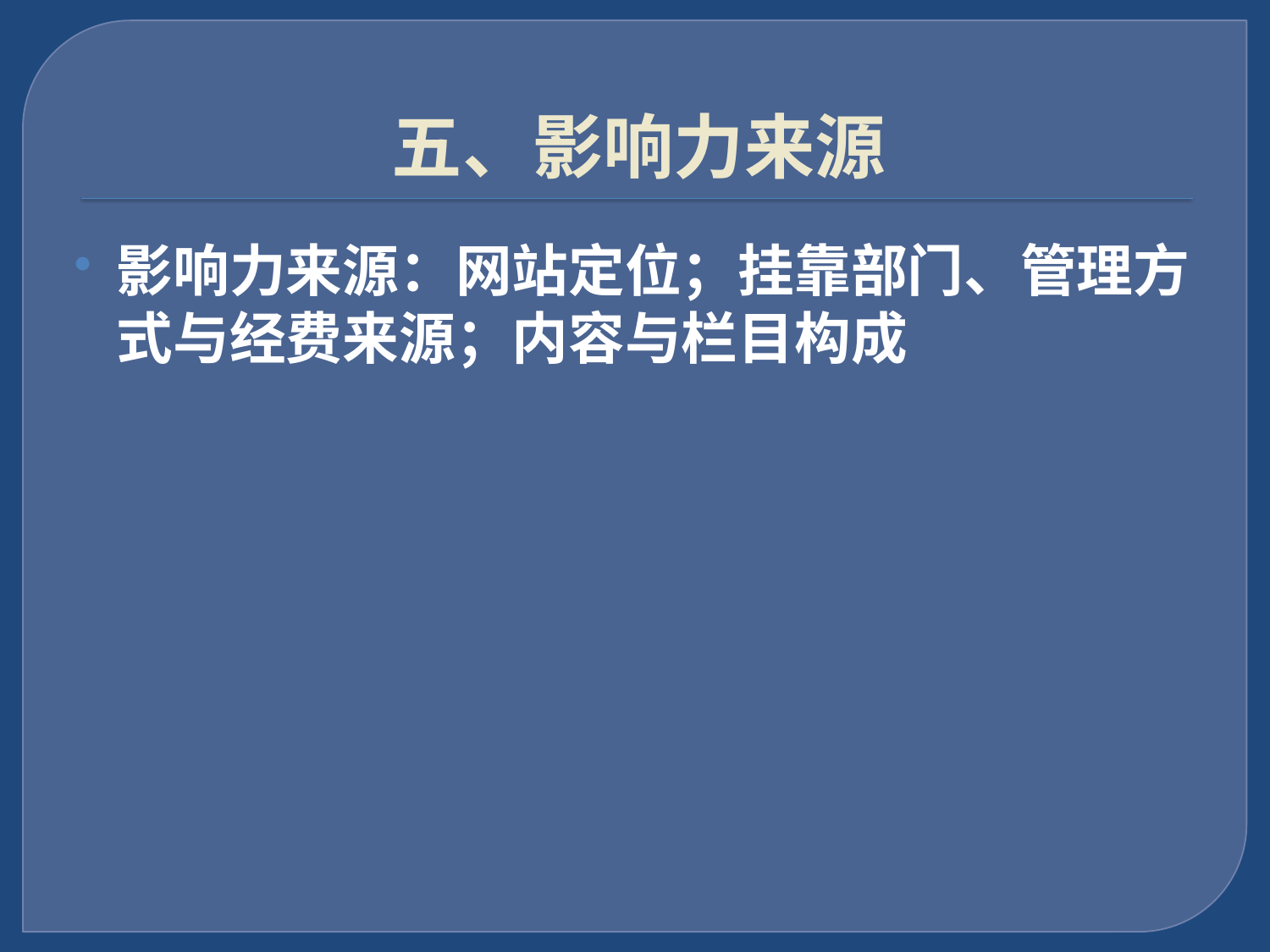

# 五、影响力来源
影响力来源：网站定位；挂靠部门、管理方式与经费来源；内容与栏目构成